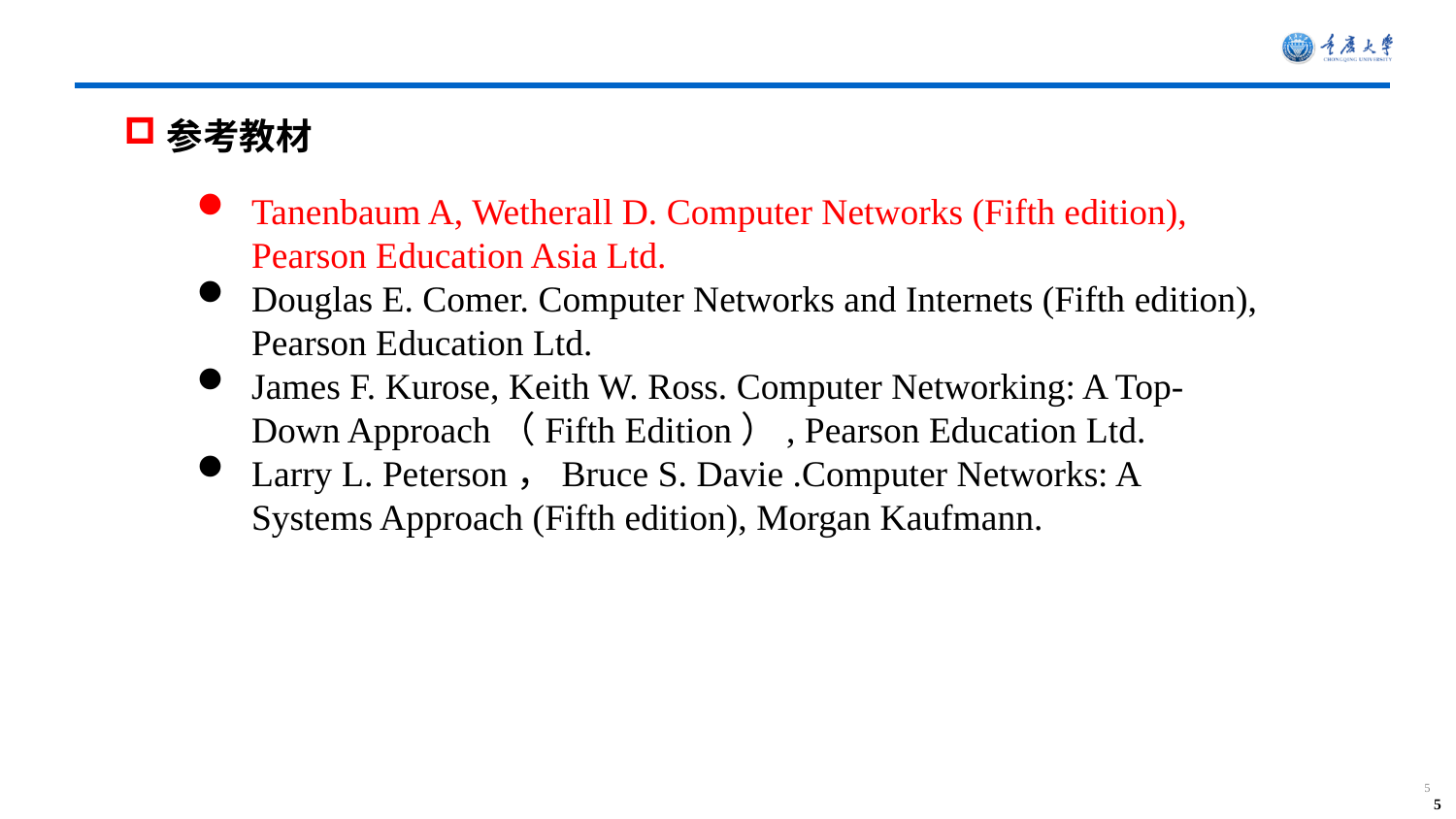

参考教材
Tanenbaum A, Wetherall D. Computer Networks (Fifth edition), Pearson Education Asia Ltd.
Douglas E. Comer. Computer Networks and Internets (Fifth edition), Pearson Education Ltd.
James F. Kurose, Keith W. Ross. Computer Networking: A Top-Down Approach（Fifth Edition）, Pearson Education Ltd.
Larry L. Peterson，Bruce S. Davie .Computer Networks: A Systems Approach (Fifth edition), Morgan Kaufmann.
5